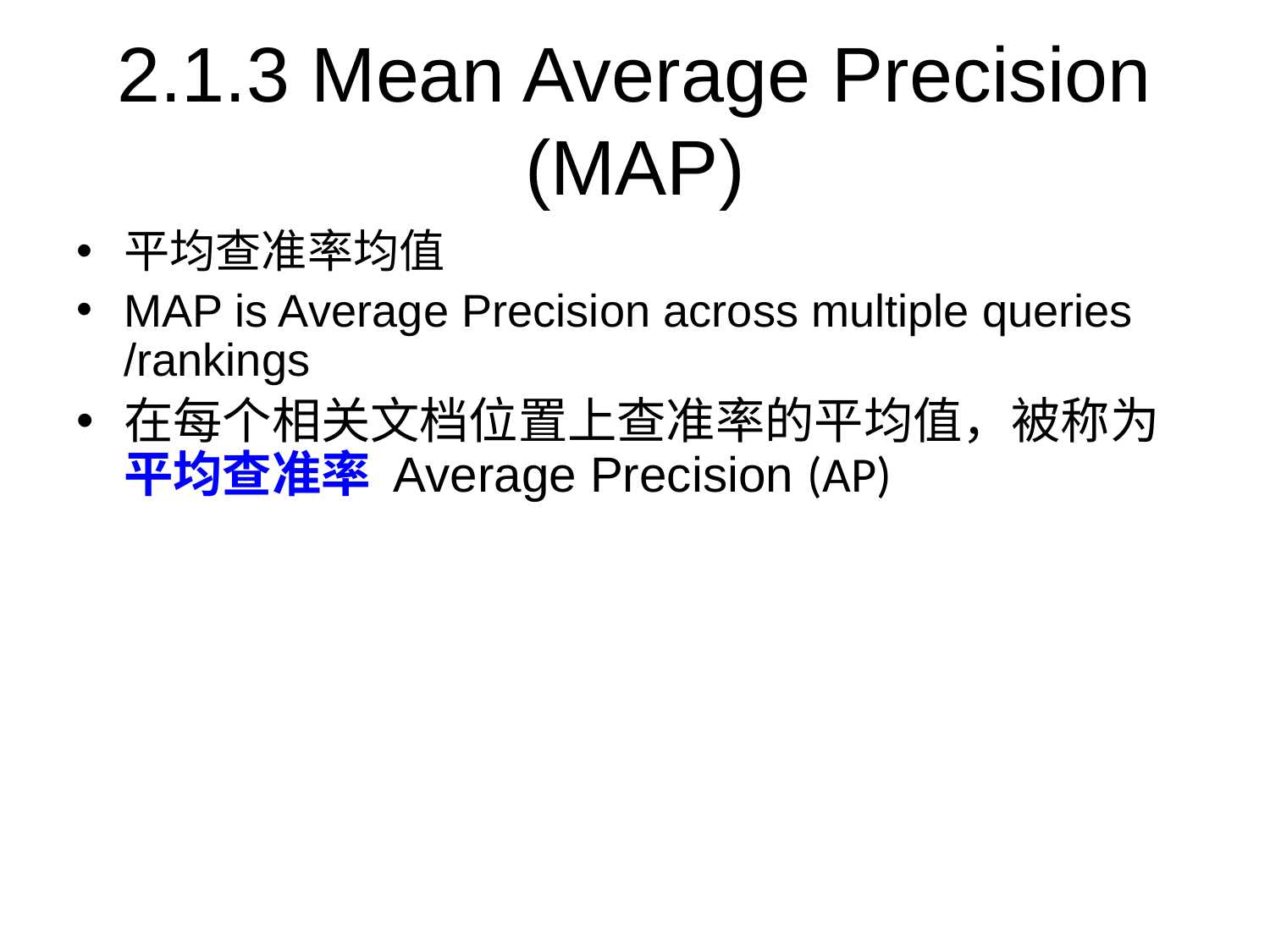

# 2.1.3 Mean Average Precision (MAP)
平均查准率均值
MAP is Average Precision across multiple queries /rankings
在每个相关文档位置上查准率的平均值，被称为平均查准率 Average Precision (AP)